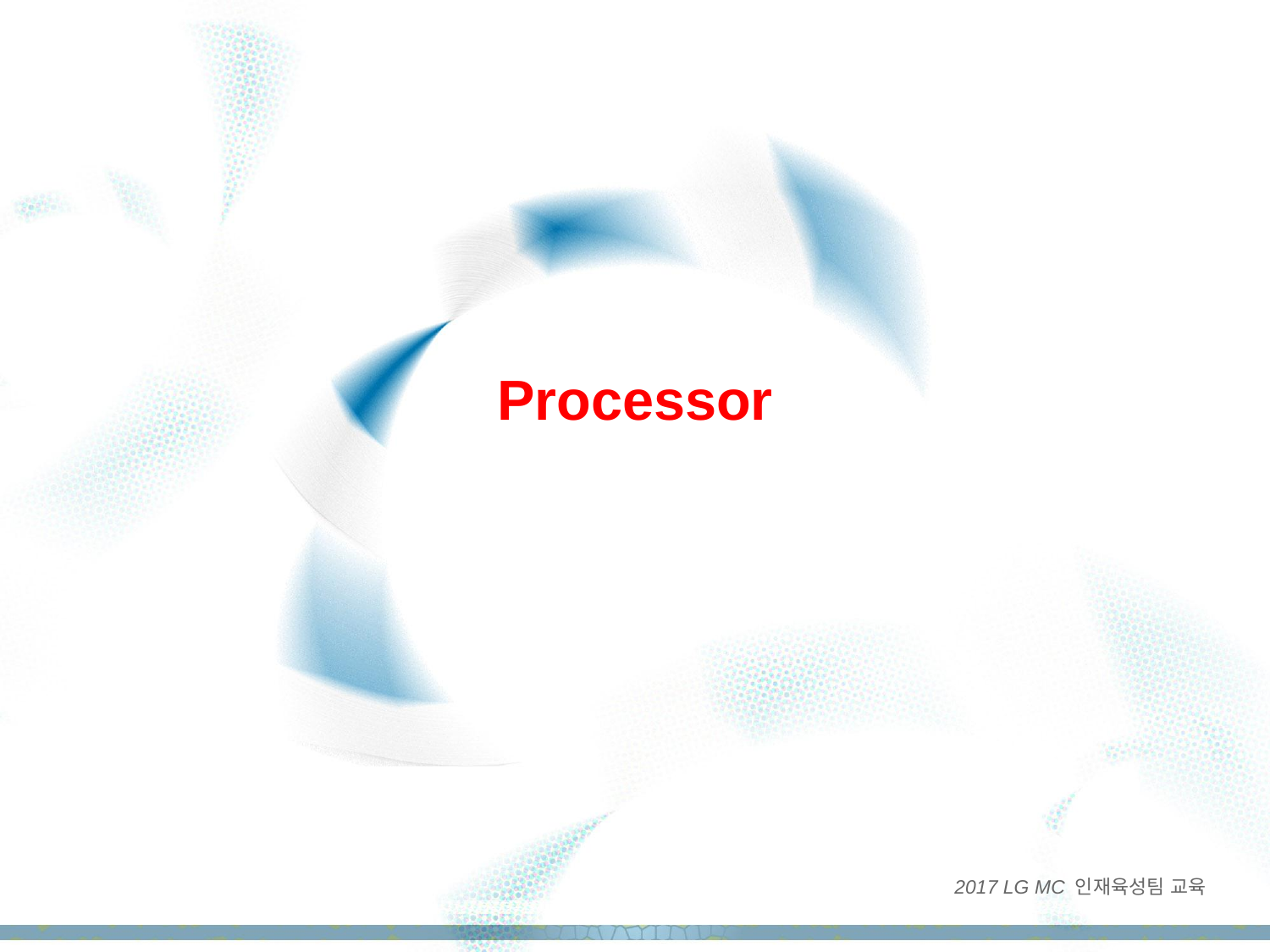

# Processor
2017 LG MC 인재육성팀 교육